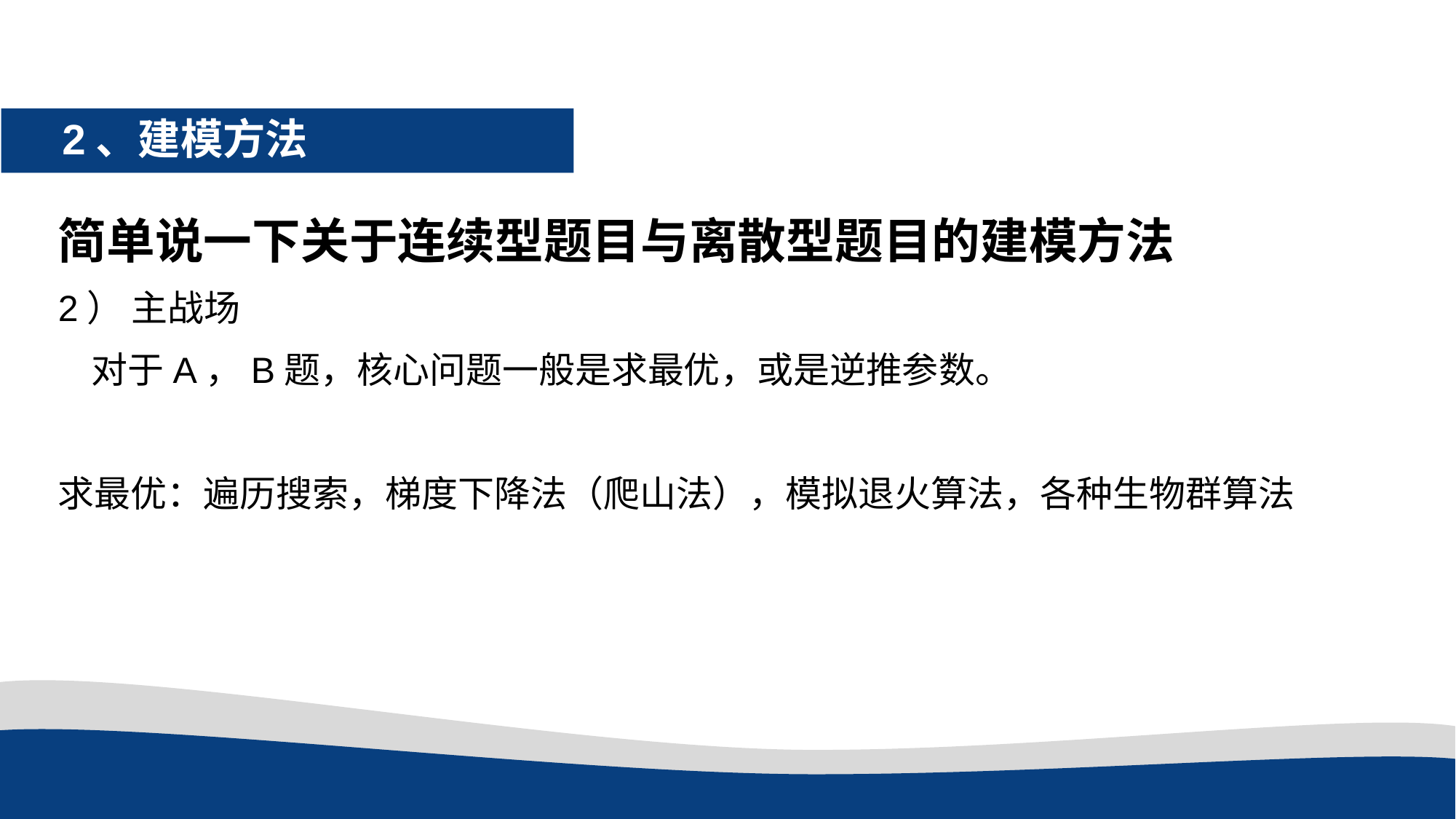

2、建模方法

简单说一下关于连续型题目与离散型题目的建模方法
2） 主战场
   对于A，B题，核心问题一般是求最优，或是逆推参数。

求最优：遍历搜索，梯度下降法（爬山法），模拟退火算法，各种生物群算法